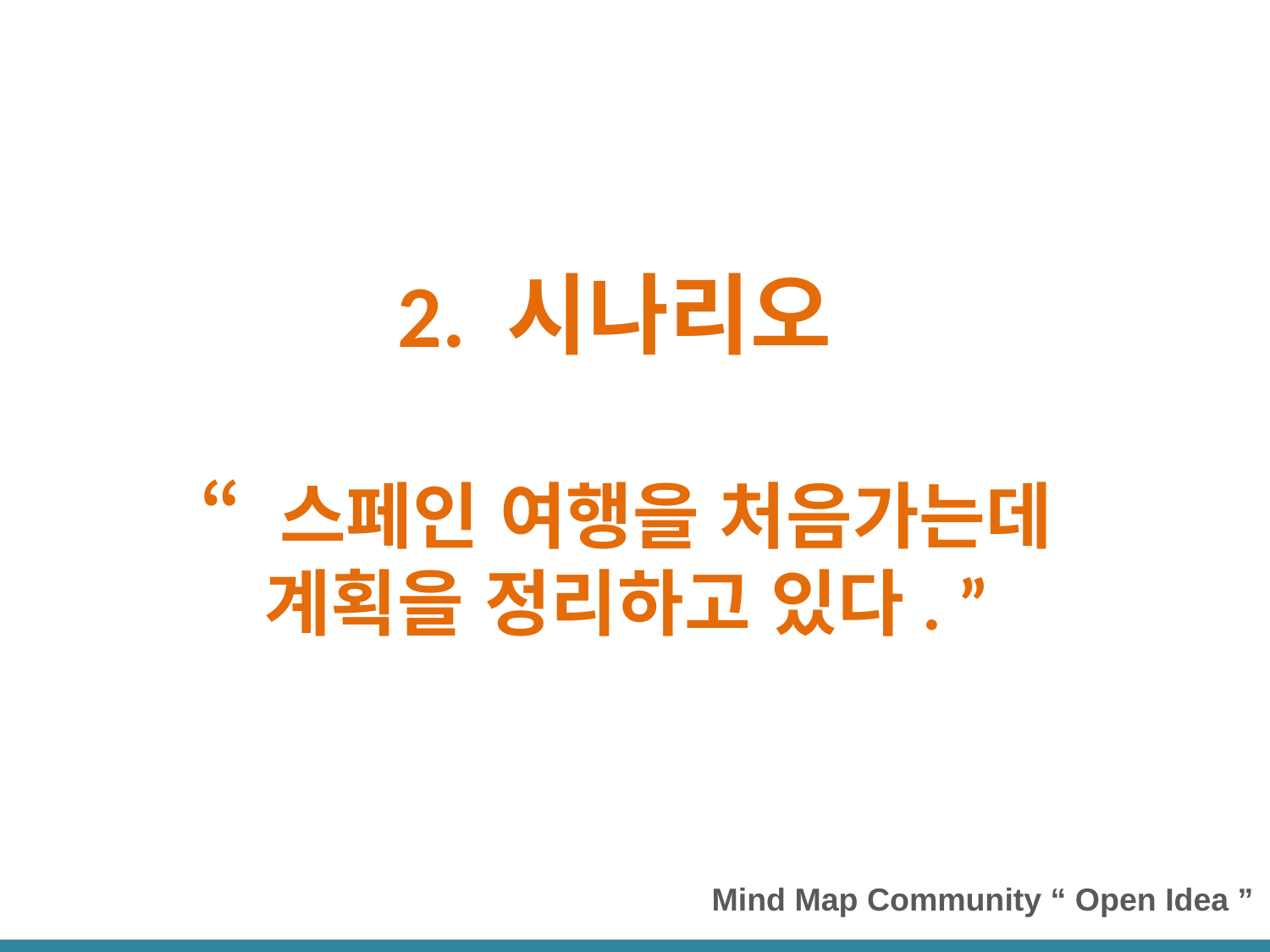

2. 시나리오

“ 스페인 여행을 처음가는데
계획을 정리하고 있다. ”
Mind Map Community “ Open Idea ”